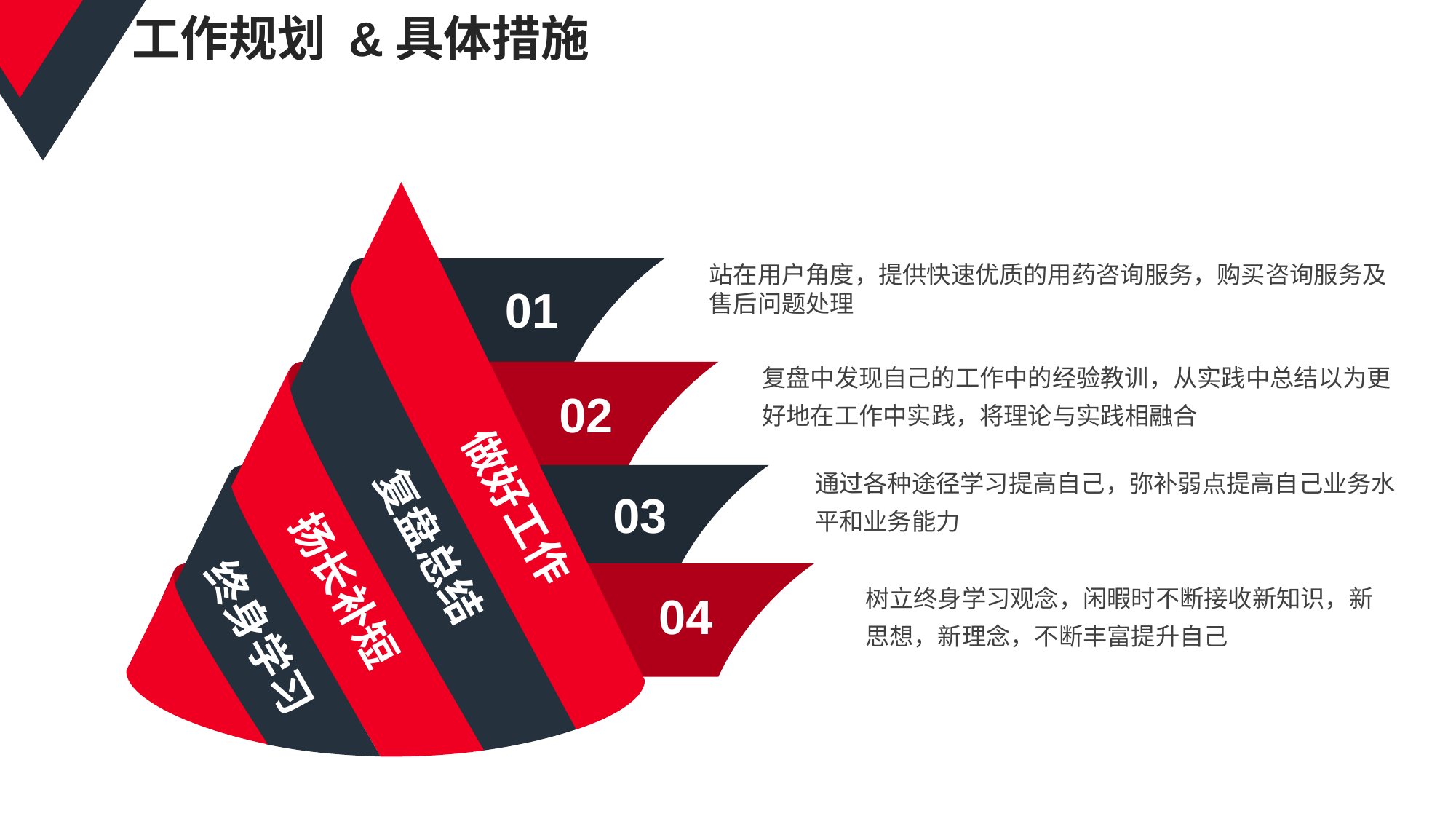

# 工作规划 &具体措施

站在用户角度，提供快速优质的用药咨询服务，购买咨询服务及
售后问题处理

01
复盘中发现自己的工作中的经验教训，从实践中总结以为更
好地在工作中实践，将理论与实践相融合

02
做好工作
复盘总结
通过各种途径学习提高自己，弥补弱点提高自己业务水
平和业务能力

03
扬长补短
终身学习

树立终身学习观念，闲暇时不断接收新知识，新
思想，新理念，不断丰富提升自己

04